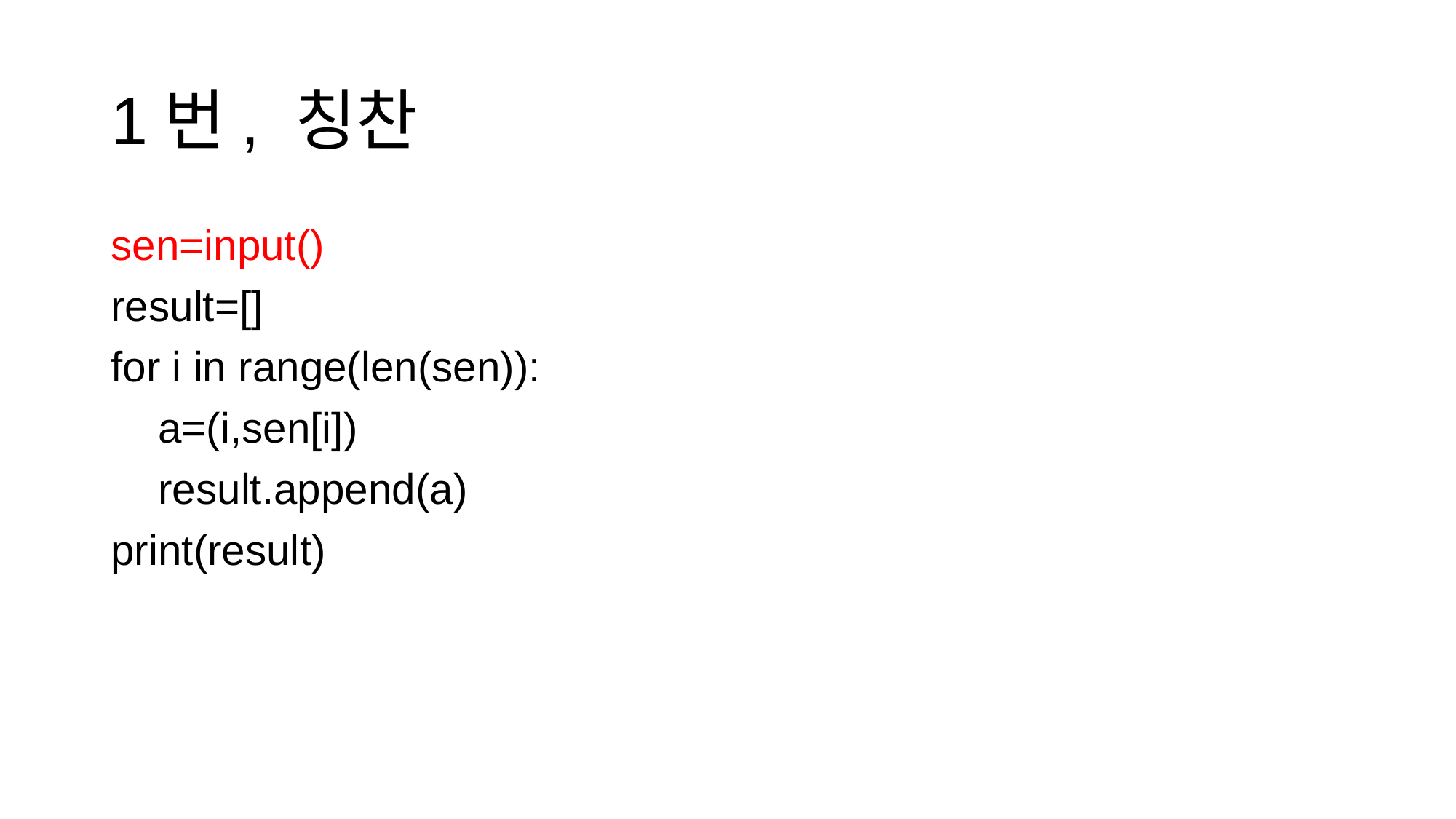

# 1번, 칭찬
sen=input()
result=[]
for i in range(len(sen)):
    a=(i,sen[i])
    result.append(a)
print(result)